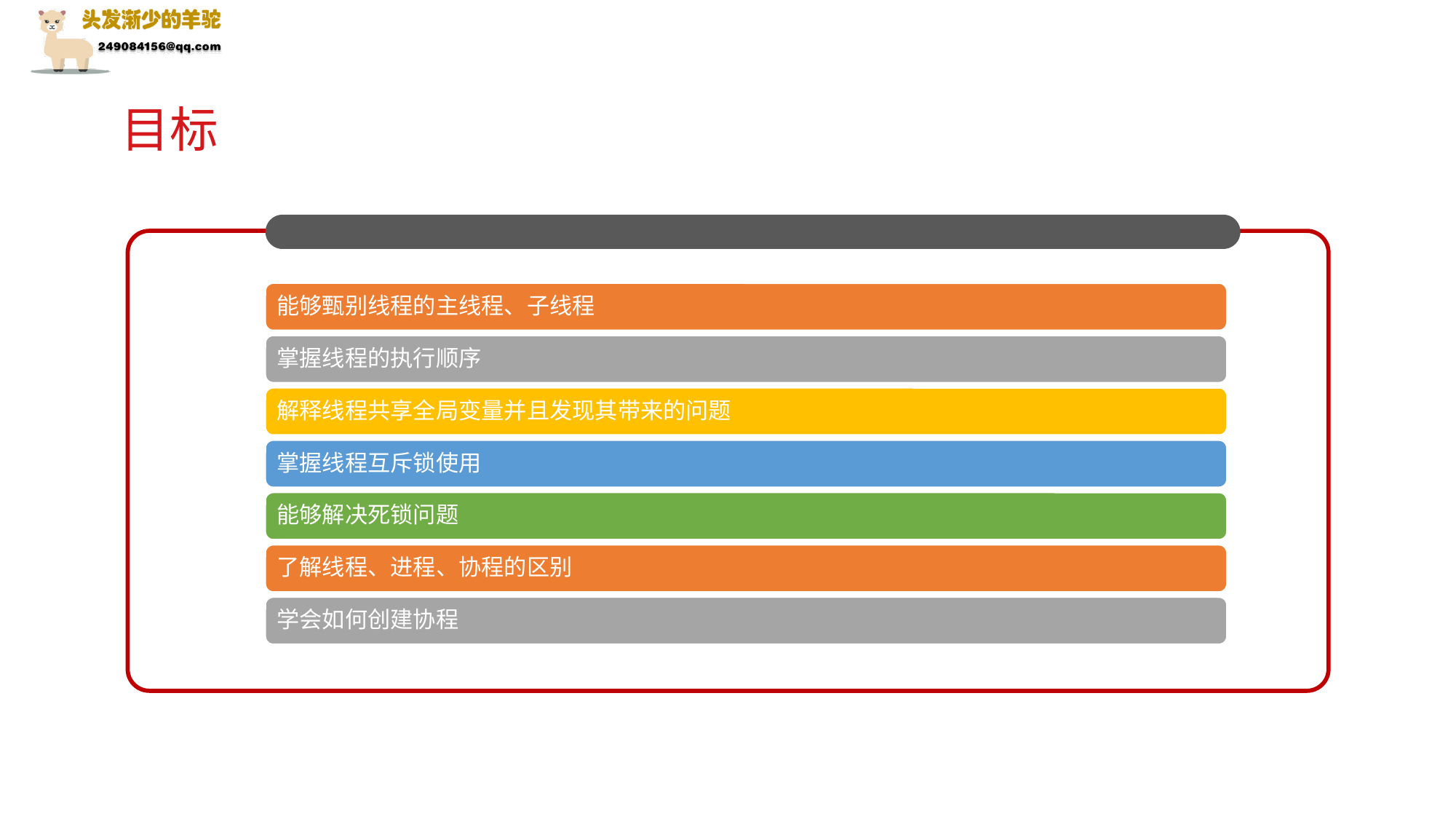

# 目标

能够甄别线程的主线程、子线程
掌握线程的执行顺序
解释线程共享全局变量并且发现其带来的问题
掌握线程互斥锁使用
能够解决死锁问题
了解线程、进程、协程的区别
学会如何创建协程